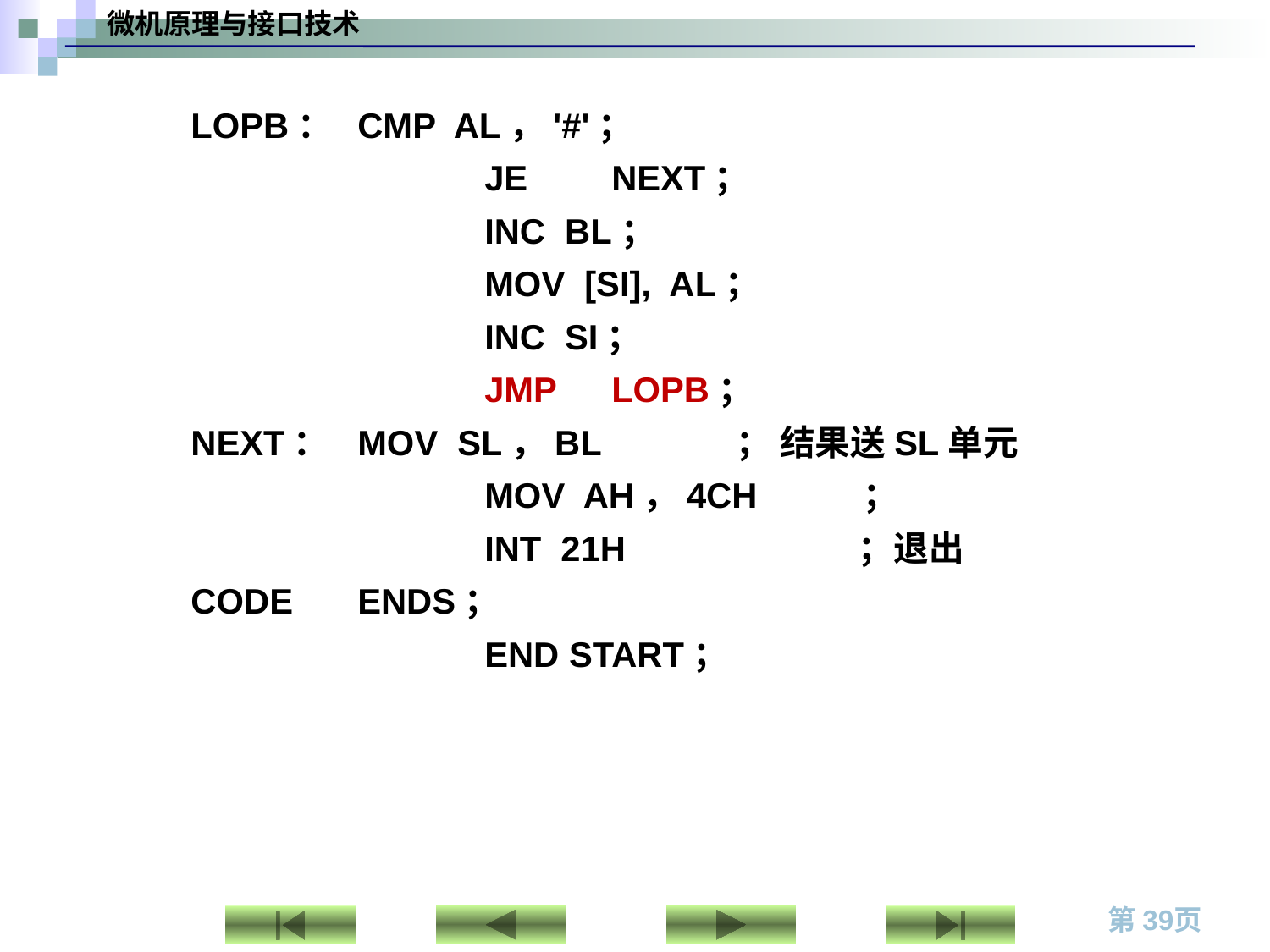

LOPB：	CMP  AL，'#'；
			JE	NEXT；
			INC  BL；
			MOV  [SI],  AL；
			INC  SI；
			JMP	LOPB；
NEXT：	MOV  SL，BL             ； 结果送SL单元
			MOV  AH，4CH          ；
			INT  21H                       ；退出
CODE	ENDS；
			END START；